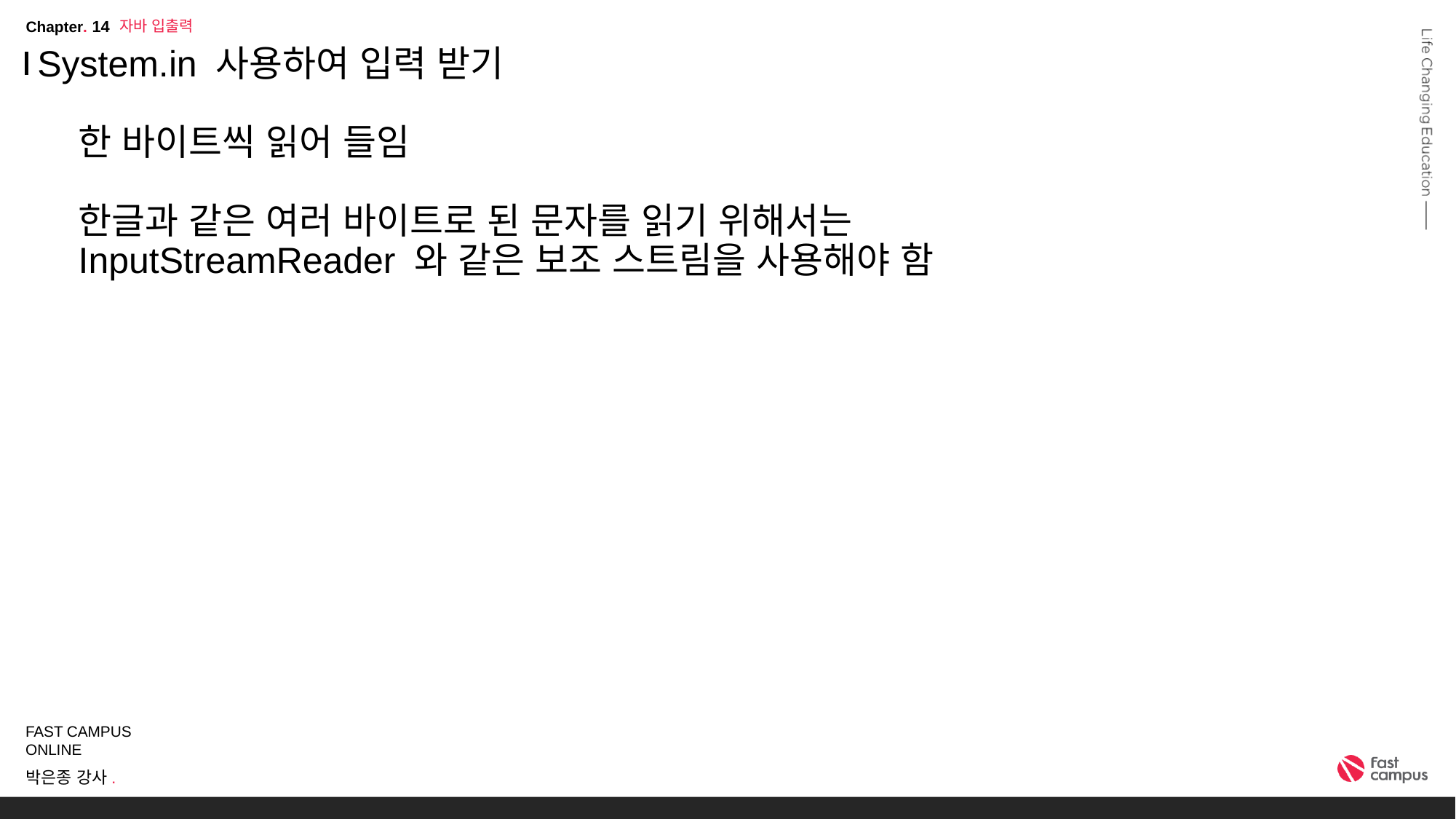

자바 입출력

14
# System.in 사용하여 입력 받기 한 바이트씩 읽어 들임 한글과 같은 여러 바이트로 된 문자를 읽기 위해서는 InputStreamReader 와 같은 보조 스트림을 사용해야 함